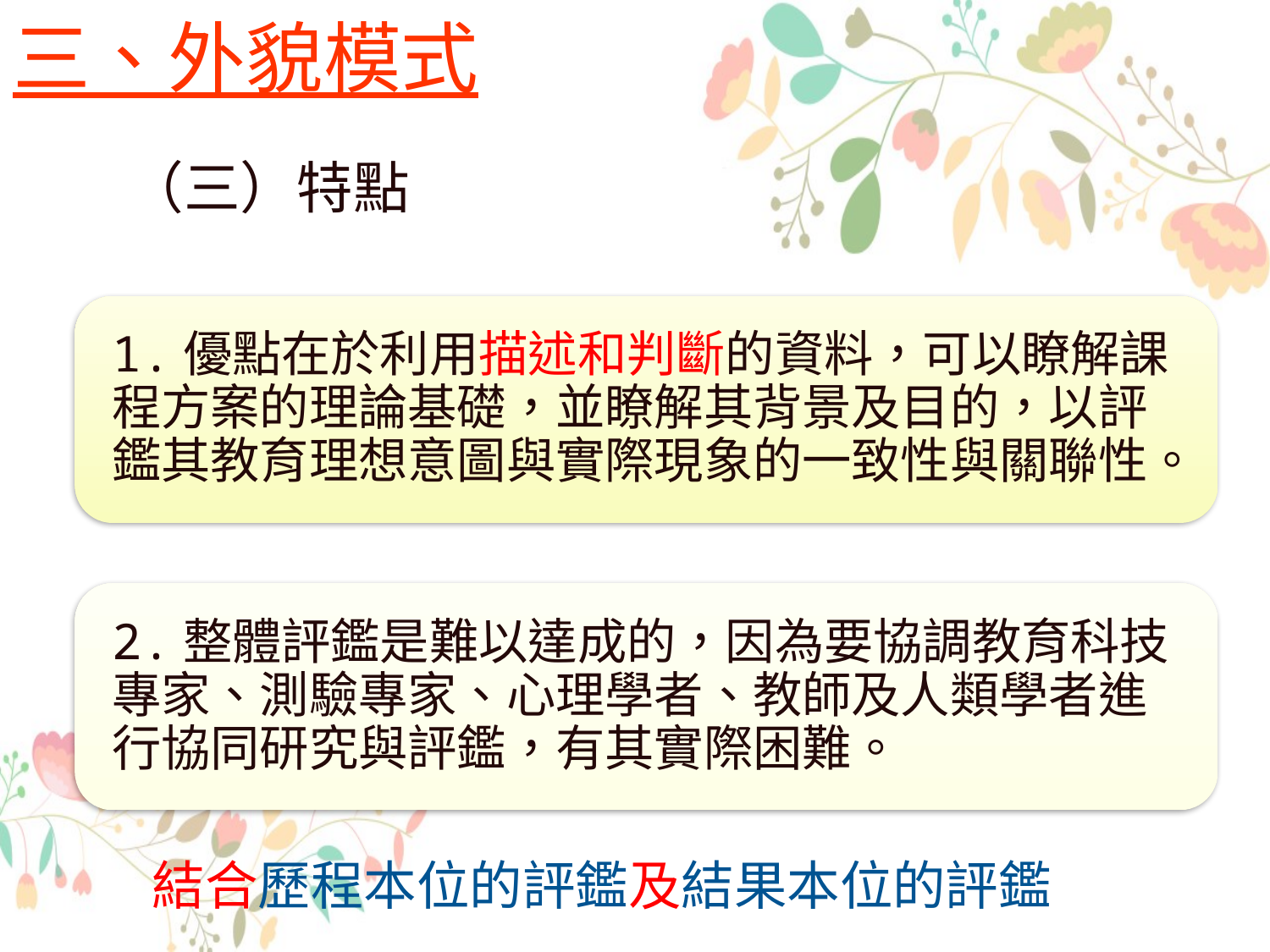

三、外貌模式
（三）特點
1.優點在於利用描述和判斷的資料，可以瞭解課程方案的理論基礎，並瞭解其背景及目的，以評鑑其教育理想意圖與實際現象的一致性與關聯性。
2.整體評鑑是難以達成的，因為要協調教育科技專家、測驗專家、心理學者、教師及人類學者進行協同研究與評鑑，有其實際困難。
結合歷程本位的評鑑及結果本位的評鑑